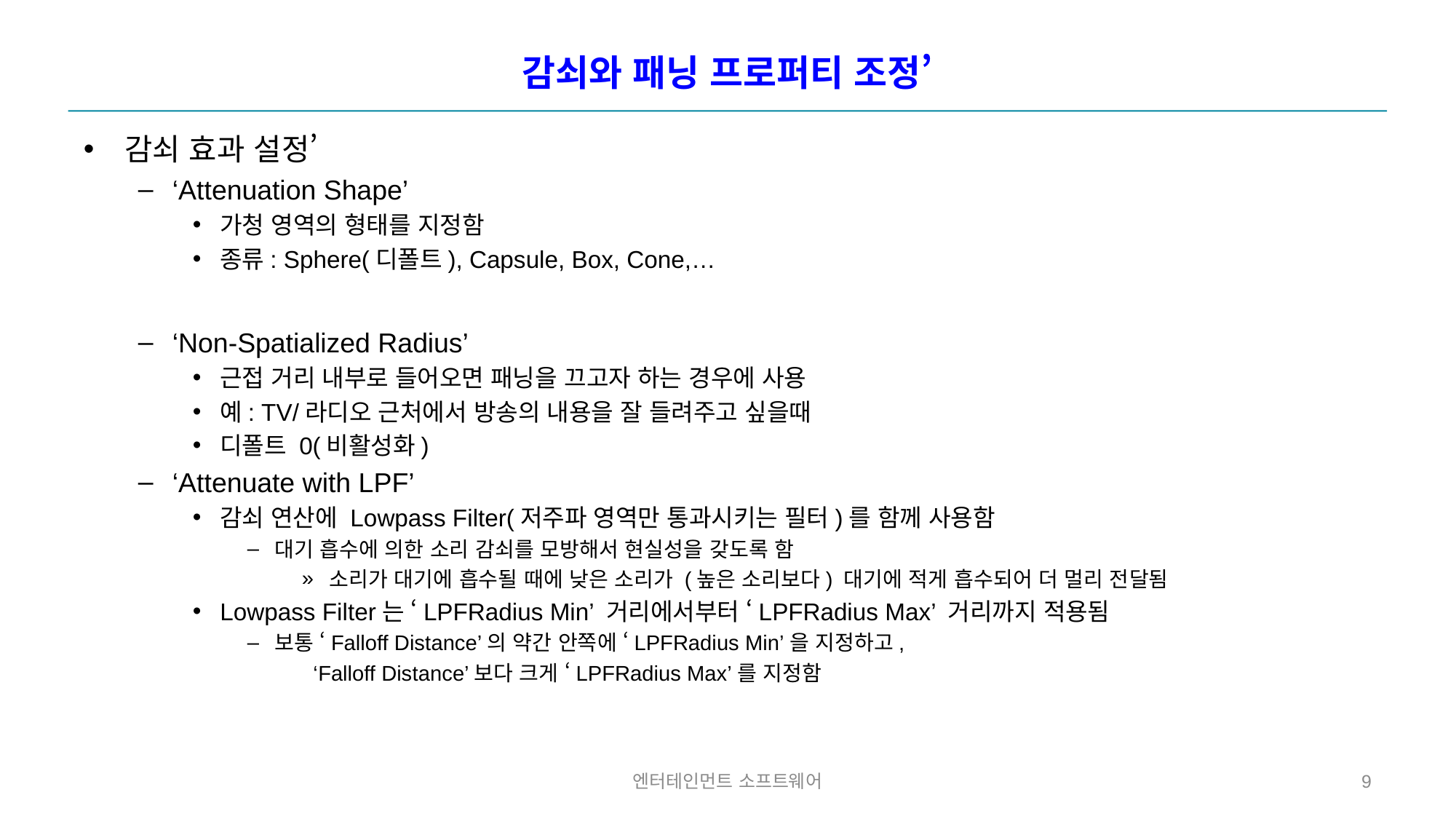

# 감쇠와 패닝 프로퍼티 조정’
감쇠 효과 설정’
‘Attenuation Shape’
가청 영역의 형태를 지정함
종류: Sphere(디폴트), Capsule, Box, Cone,…

‘Non-Spatialized Radius’
근접 거리 내부로 들어오면 패닝을 끄고자 하는 경우에 사용
예: TV/라디오 근처에서 방송의 내용을 잘 들려주고 싶을때
디폴트 0(비활성화)
‘Attenuate with LPF’
감쇠 연산에 Lowpass Filter(저주파 영역만 통과시키는 필터)를 함께 사용함
대기 흡수에 의한 소리 감쇠를 모방해서 현실성을 갖도록 함
소리가 대기에 흡수될 때에 낮은 소리가 (높은 소리보다) 대기에 적게 흡수되어 더 멀리 전달됨
Lowpass Filter는 ‘LPFRadius Min’ 거리에서부터 ‘LPFRadius Max’ 거리까지 적용됨
보통 ‘Falloff Distance’의 약간 안쪽에 ‘LPFRadius Min’을 지정하고,
           ‘Falloff Distance’보다 크게 ‘LPFRadius Max’를 지정함

엔터테인먼트 소프트웨어
9